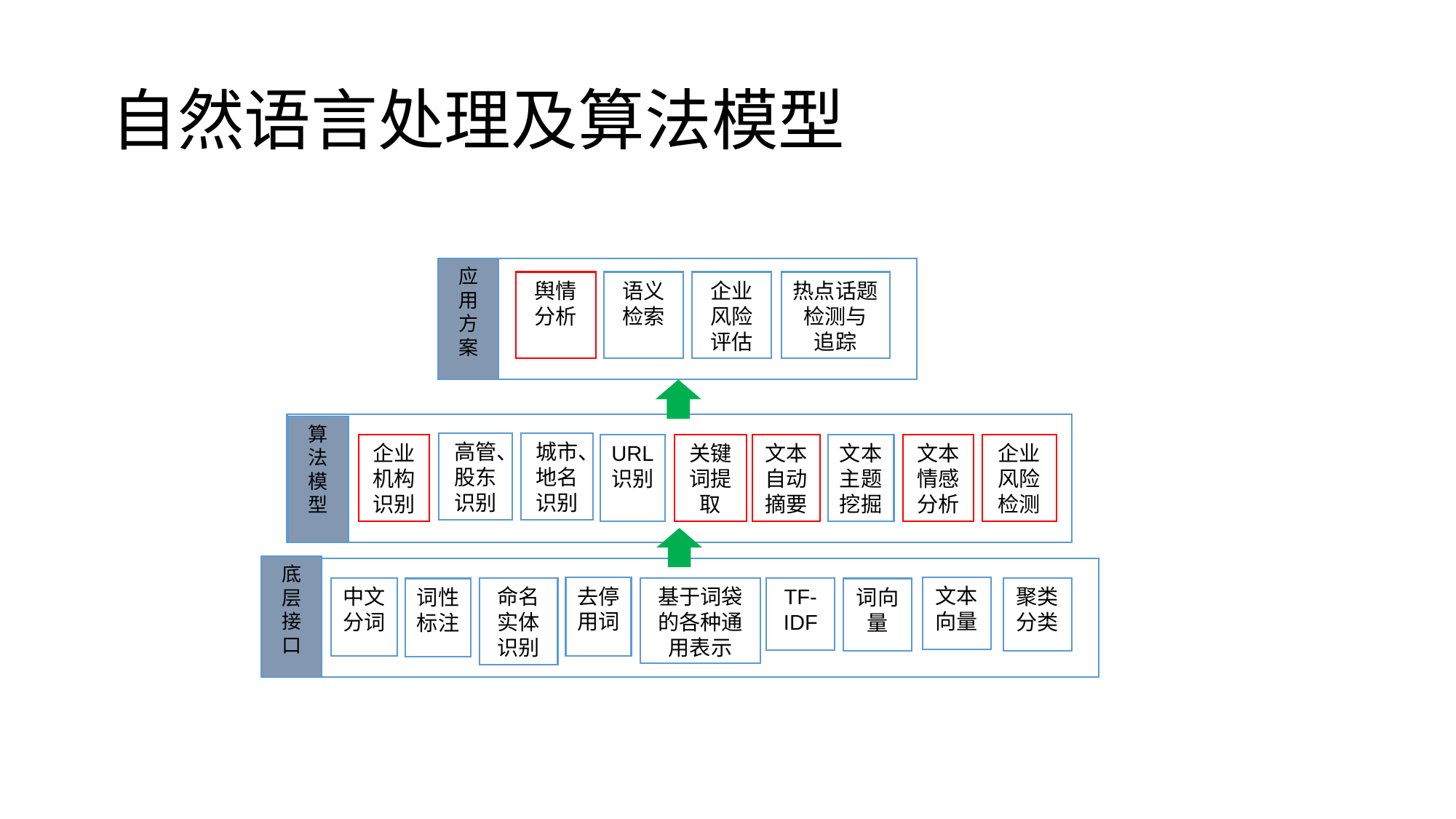

# 自然语言处理及算法模型
应用方案

语义检索
企业风险评估
热点话题检测与
追踪
舆情分析

算法模型
高管、股东识别
城市、地名识别
文本主题挖掘
文本情感分析
企业风险检测
URL识别
企业机构识别
文本
自动
摘要
关键词提取

底层接口

文本向量
去停用词
命名实体识别
TF-IDF
中文分词
基于词袋的各种通用表示
词性标注
词向量
聚类分类